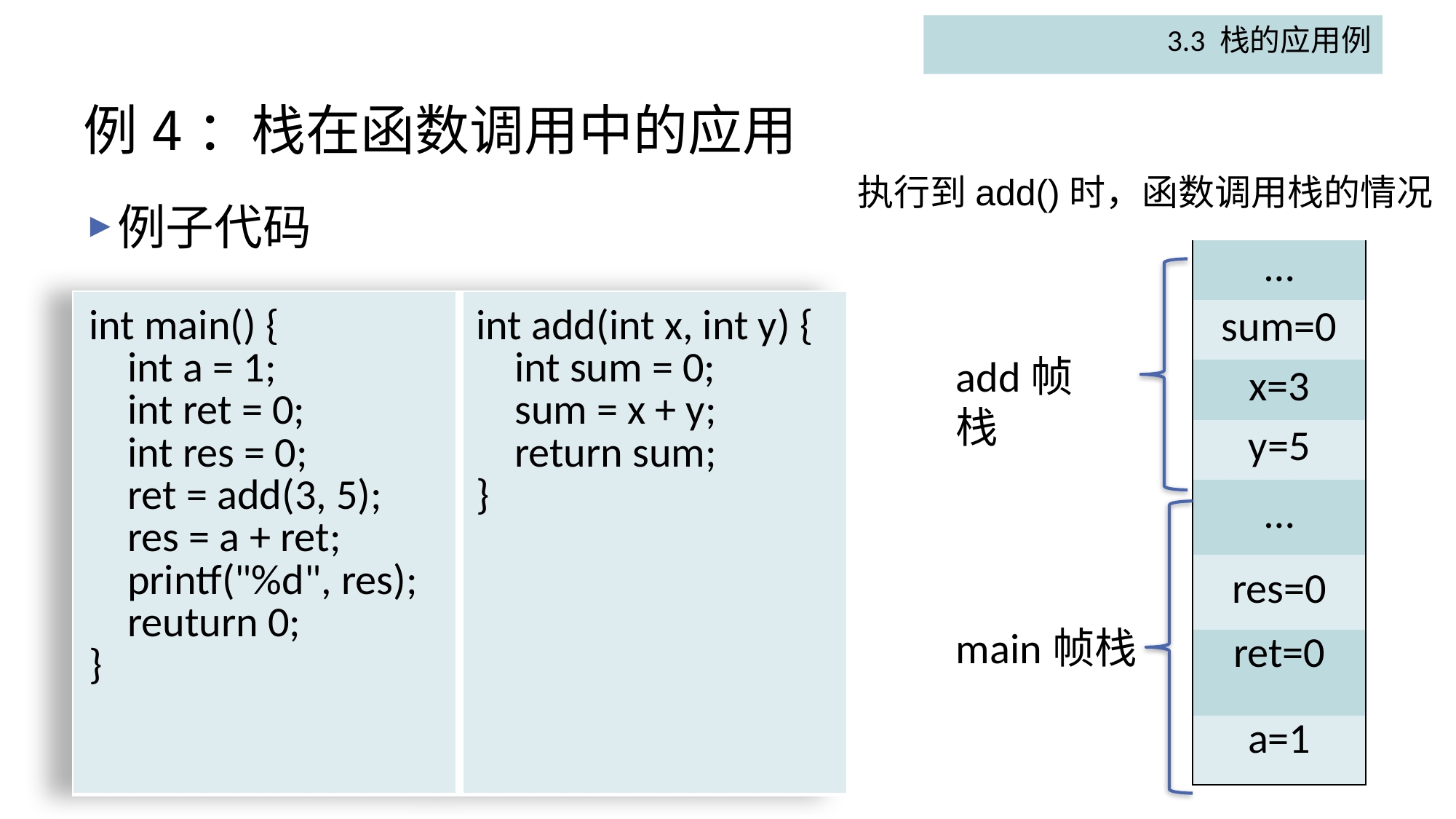

3.3 栈的应用例

# 例4：栈在函数调用中的应用
执行到add()时，函数调用栈的情况
例子代码
| … |
| --- |
| sum=0 |
| x=3 |
| y=5 |
| … |
| res=0 |
| ret=0 |
| a=1 |

| int main() { int a = 1; int ret = 0; int res = 0; ret = add(3, 5); res = a + ret; printf("%d", res); reuturn 0; } | int add(int x, int y) { int sum = 0; sum = x + y; return sum; } |
| --- | --- |
add帧栈

main帧栈